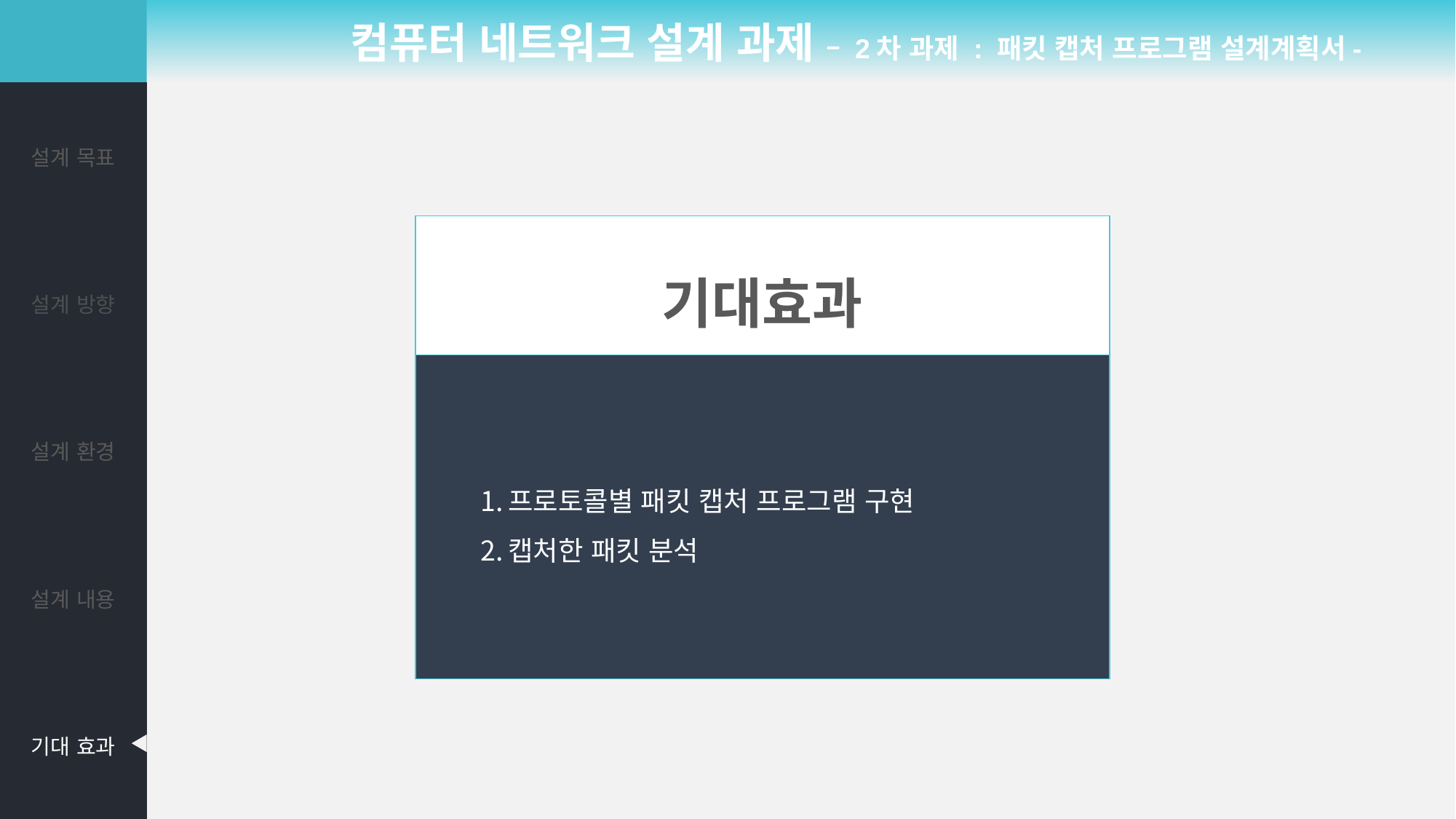

컴퓨터 네트워크 설계 과제 – 2차 과제 : 패킷 캡처 프로그램 설계계획서-
| 설계 목표 |
| --- |
| 설계 방향 |
| 설계 환경 |
| 설계 내용 |
| 기대 효과 |
기대효과
프로토콜별 패킷 캡처 프로그램 구현
캡처한 패킷 분석